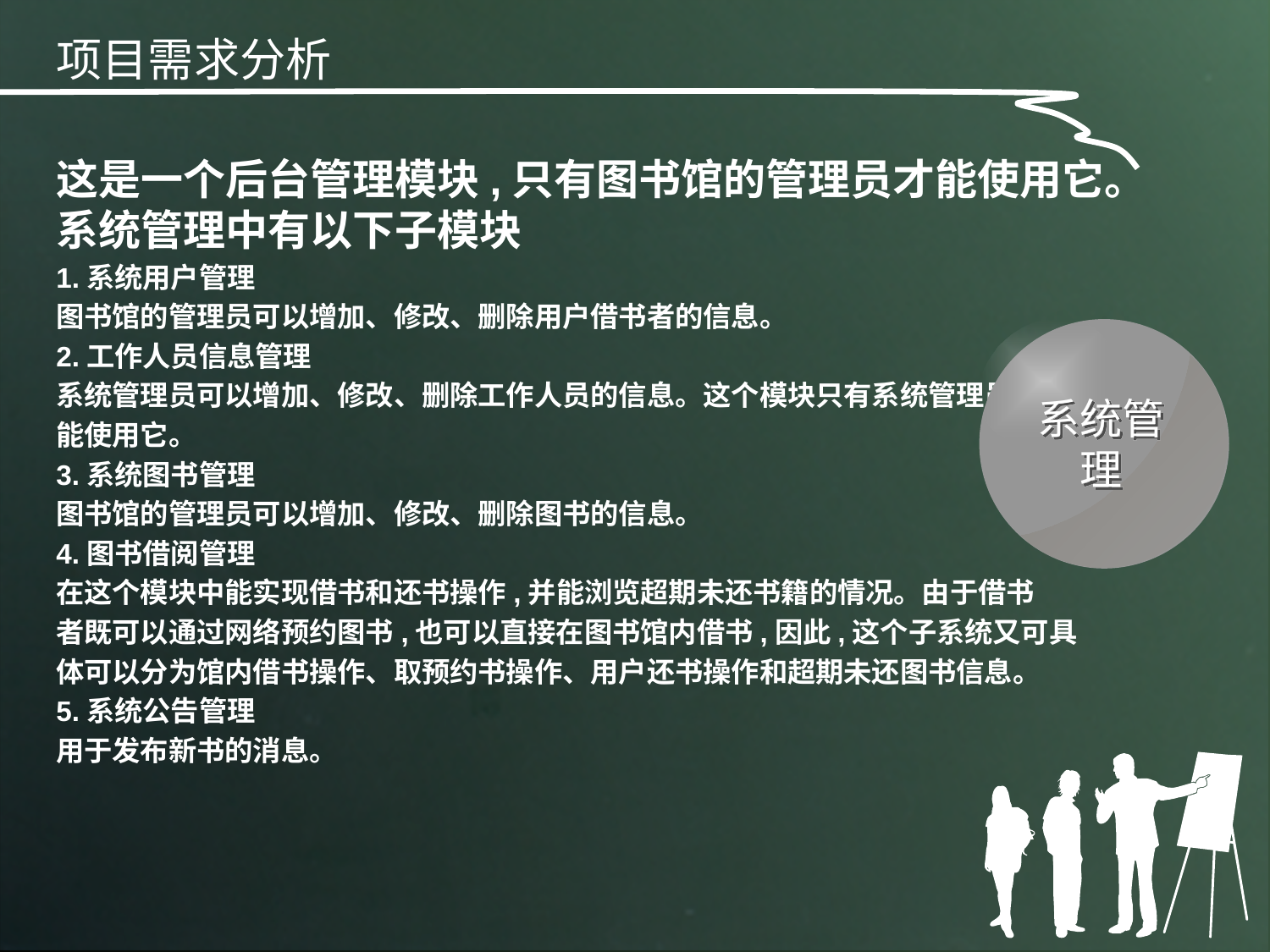

# 项目需求分析

这是一个后台管理模块,只有图书馆的管理员才能使用它。系统管理中有以下子模块
1.系统用户管理
图书馆的管理员可以增加、修改、删除用户借书者的信息。
2.工作人员信息管理
系统管理员可以增加、修改、删除工作人员的信息。这个模块只有系统管理员才
能使用它。
3.系统图书管理
图书馆的管理员可以增加、修改、删除图书的信息。
4.图书借阅管理
在这个模块中能实现借书和还书操作,并能浏览超期未还书籍的情况。由于借书
者既可以通过网络预约图书,也可以直接在图书馆内借书,因此,这个子系统又可具
体可以分为馆内借书操作、取预约书操作、用户还书操作和超期未还图书信息。
5.系统公告管理
用于发布新书的消息。

系统管理